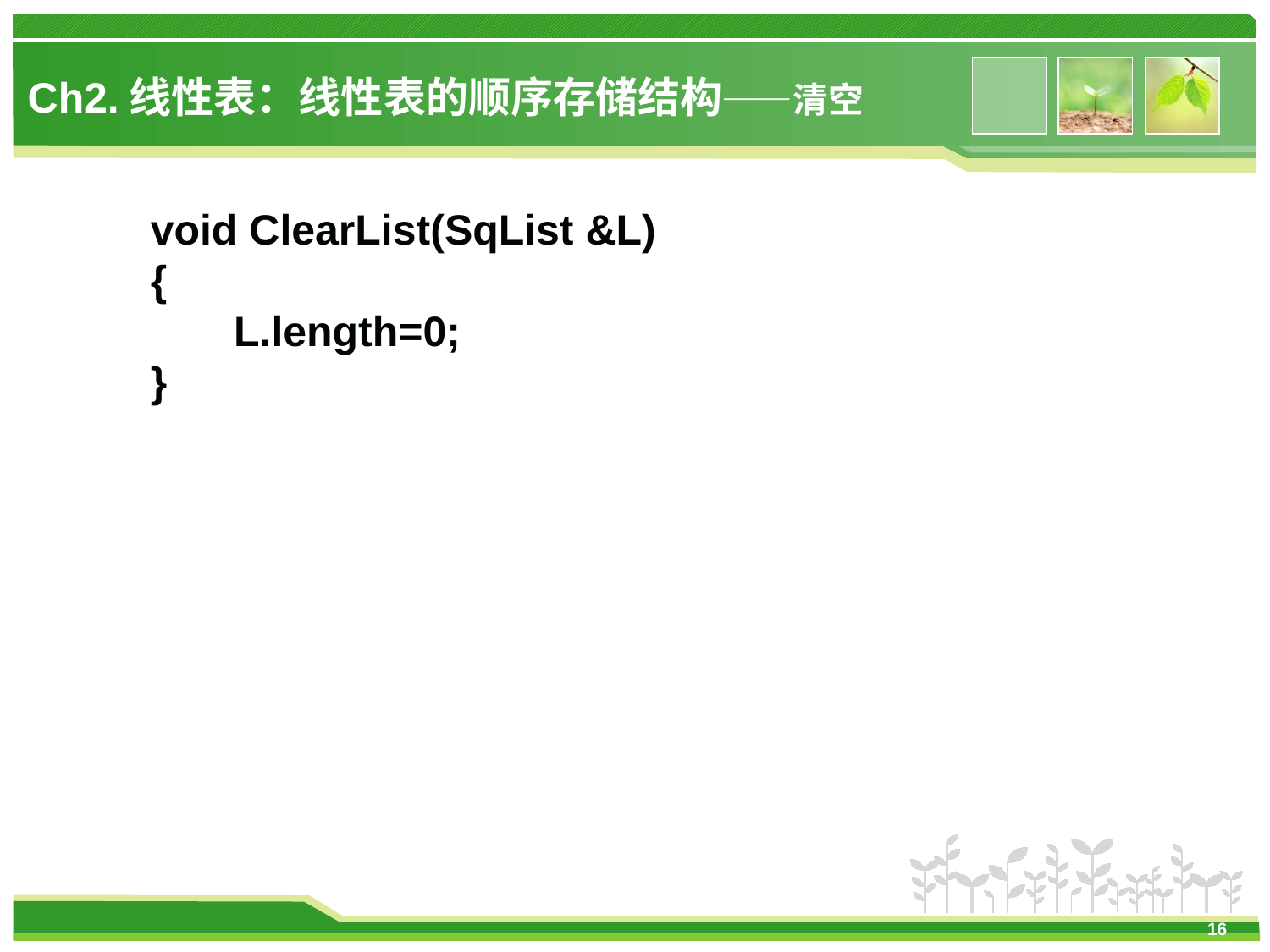

# Ch2.线性表：线性表的顺序存储结构——清空
void ClearList(SqList &L)
{
       L.length=0;
}

16